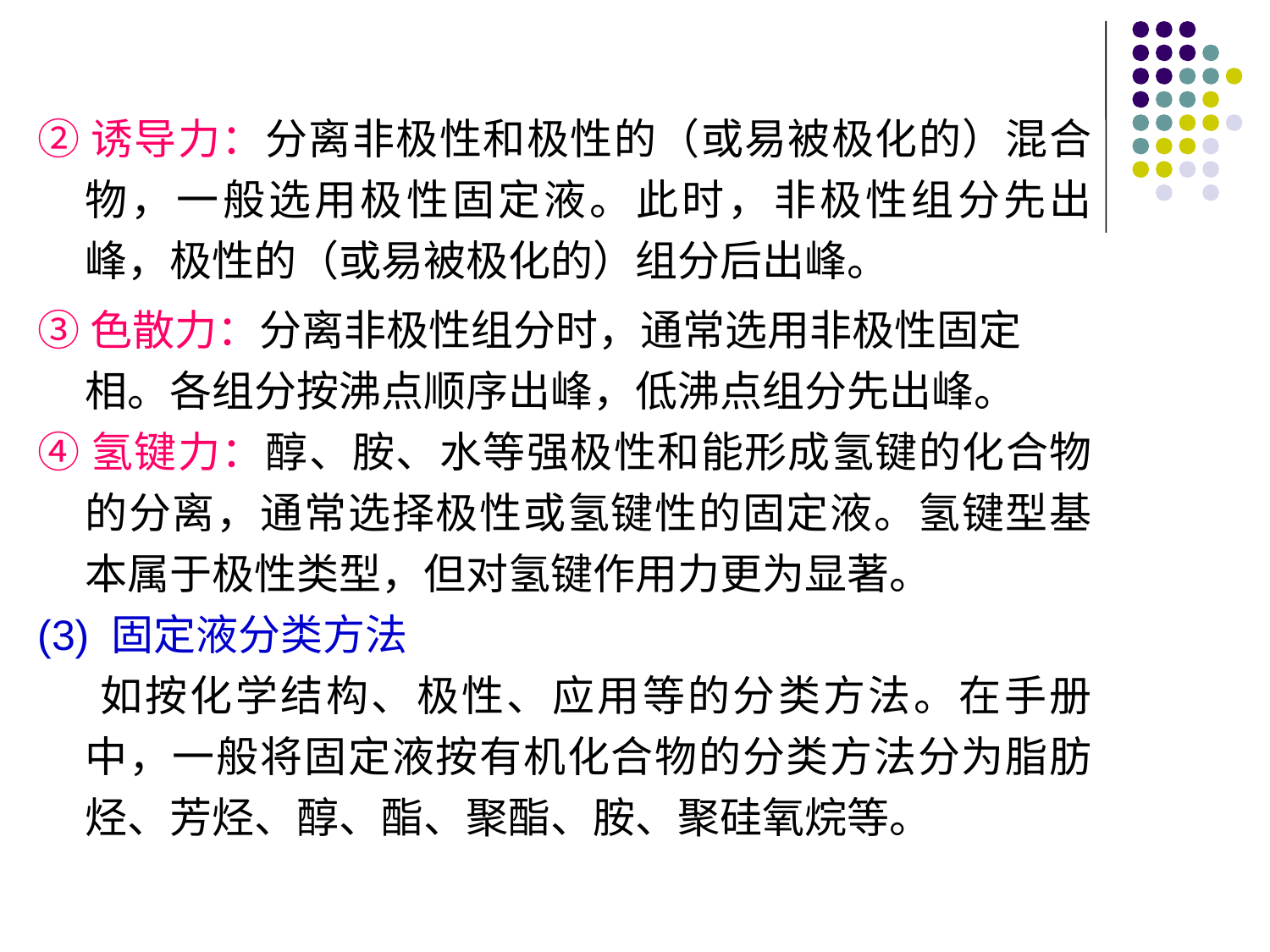

②诱导力：分离非极性和极性的（或易被极化的）混合物，一般选用极性固定液。此时，非极性组分先出峰，极性的（或易被极化的）组分后出峰。
③色散力：分离非极性组分时，通常选用非极性固定相。各组分按沸点顺序出峰，低沸点组分先出峰。
④氢键力：醇、胺、水等强极性和能形成氢键的化合物的分离，通常选择极性或氢键性的固定液。氢键型基本属于极性类型，但对氢键作用力更为显著。
(3) 固定液分类方法
    如按化学结构、极性、应用等的分类方法。在手册中，一般将固定液按有机化合物的分类方法分为脂肪烃、芳烃、醇、酯、聚酯、胺、聚硅氧烷等。